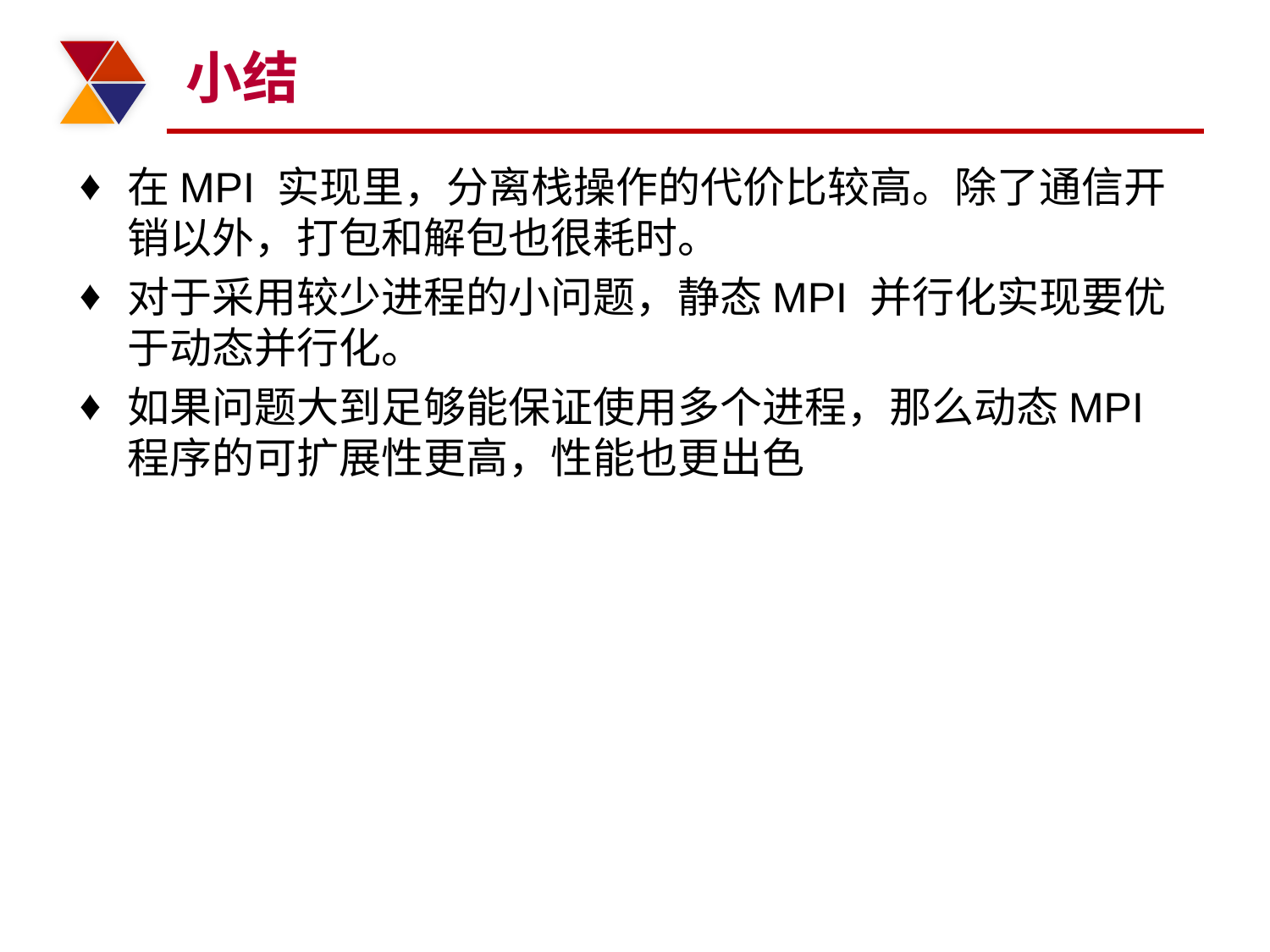

# 小结
在MPI 实现里，分离栈操作的代价比较高。除了通信开销以外，打包和解包也很耗时。
对于采用较少进程的小问题，静态MPI 并行化实现要优于动态并行化。
如果问题大到足够能保证使用多个进程，那么动态MPI 程序的可扩展性更高，性能也更出色